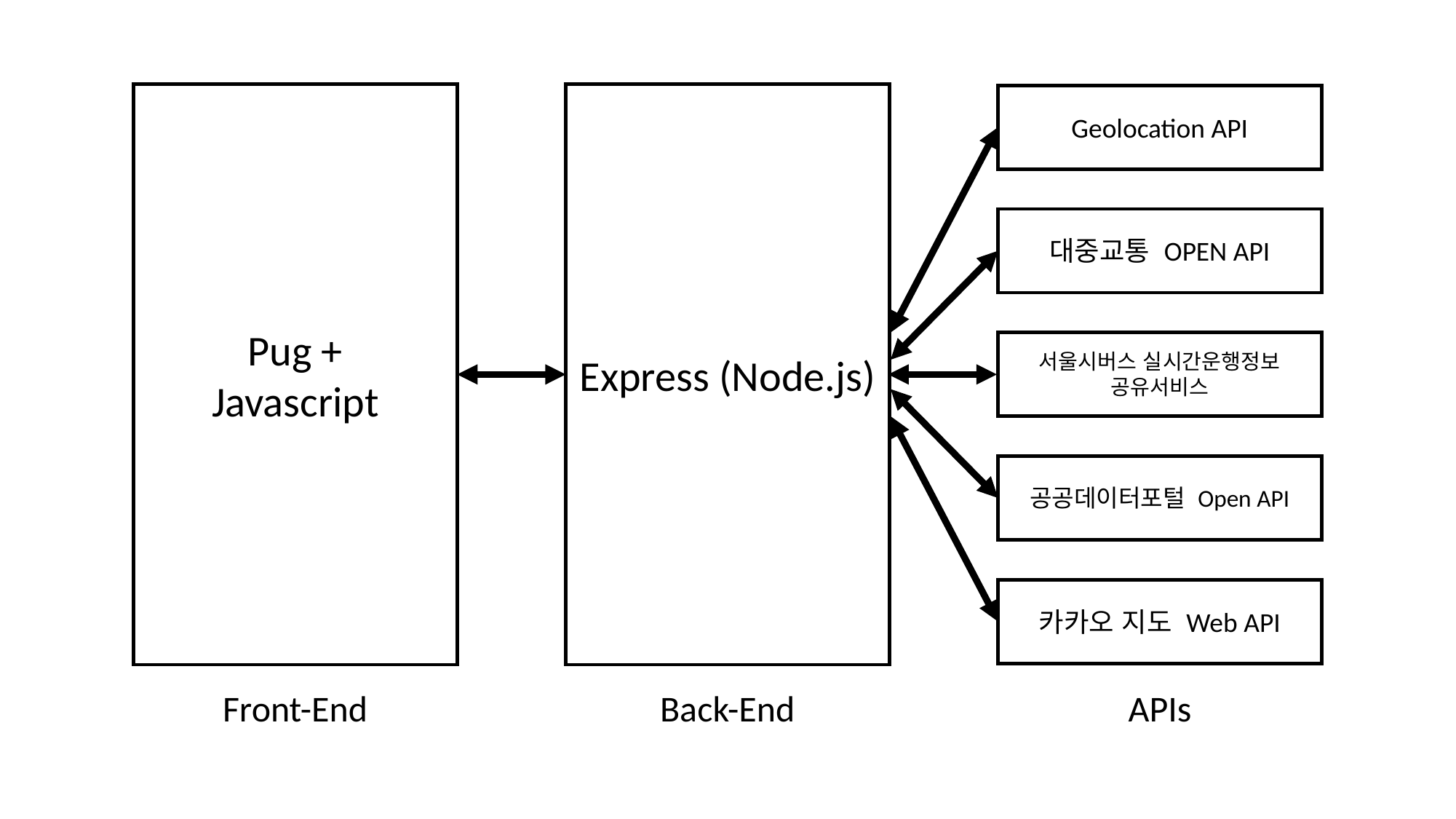

Pug +
Javascript

Express (Node.js)

Geolocation API

대중교통 OPEN API

서울시버스 실시간운행정보
공유서비스

공공데이터포털 Open API

카카오 지도 Web API
Front-End
Back-End
APIs